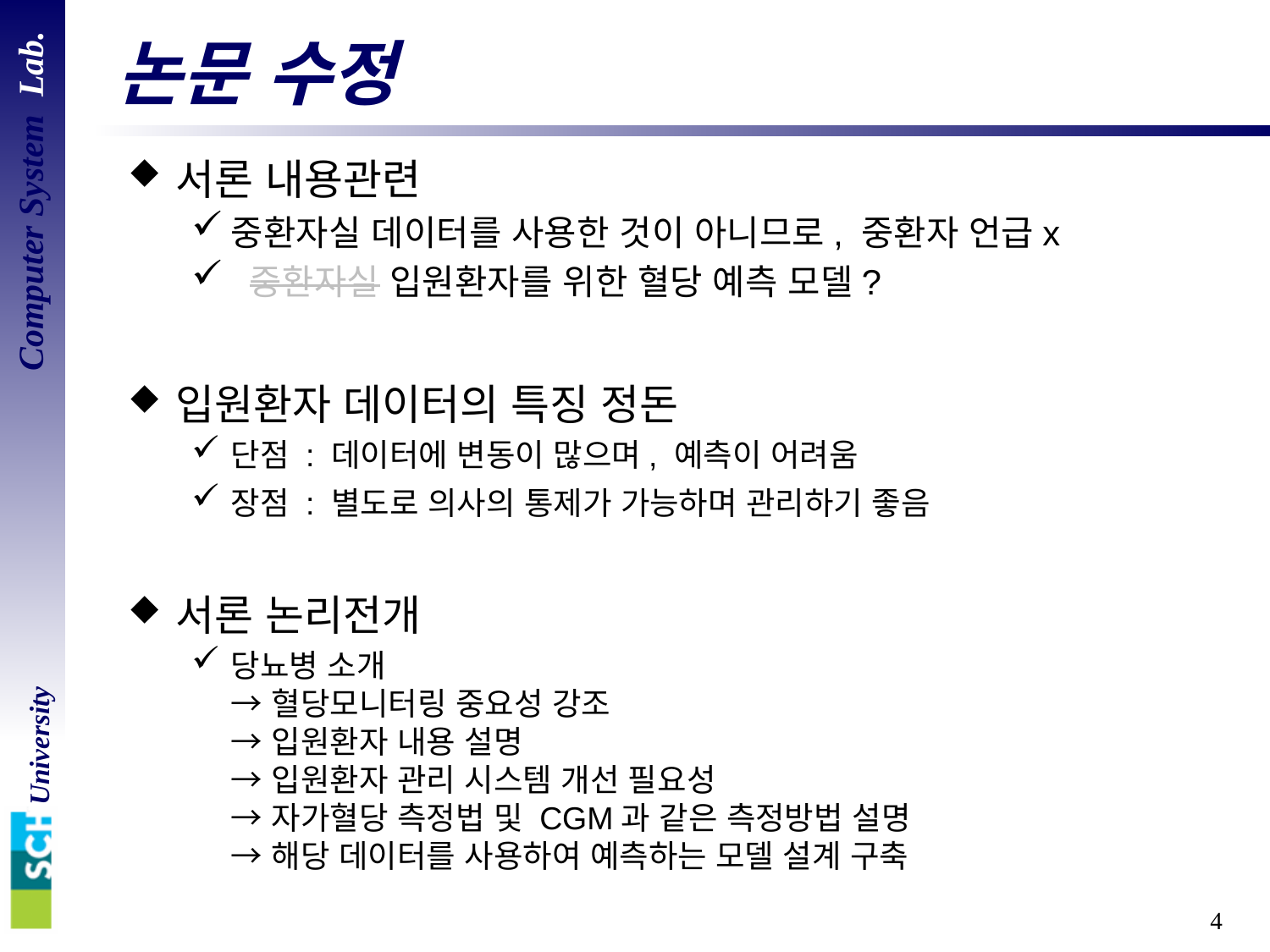

# 논문 수정
서론 내용관련
중환자실 데이터를 사용한 것이 아니므로, 중환자 언급x
 중환자실 입원환자를 위한 혈당 예측 모델?

입원환자 데이터의 특징 정돈
단점 : 데이터에 변동이 많으며, 예측이 어려움
장점 : 별도로 의사의 통제가 가능하며 관리하기 좋음
서론 논리전개
당뇨병 소개
→ 혈당모니터링 중요성 강조
→ 입원환자 내용 설명
→ 입원환자 관리 시스템 개선 필요성
→ 자가혈당 측정법 및 CGM과 같은 측정방법 설명
→ 해당 데이터를 사용하여 예측하는 모델 설계 구축